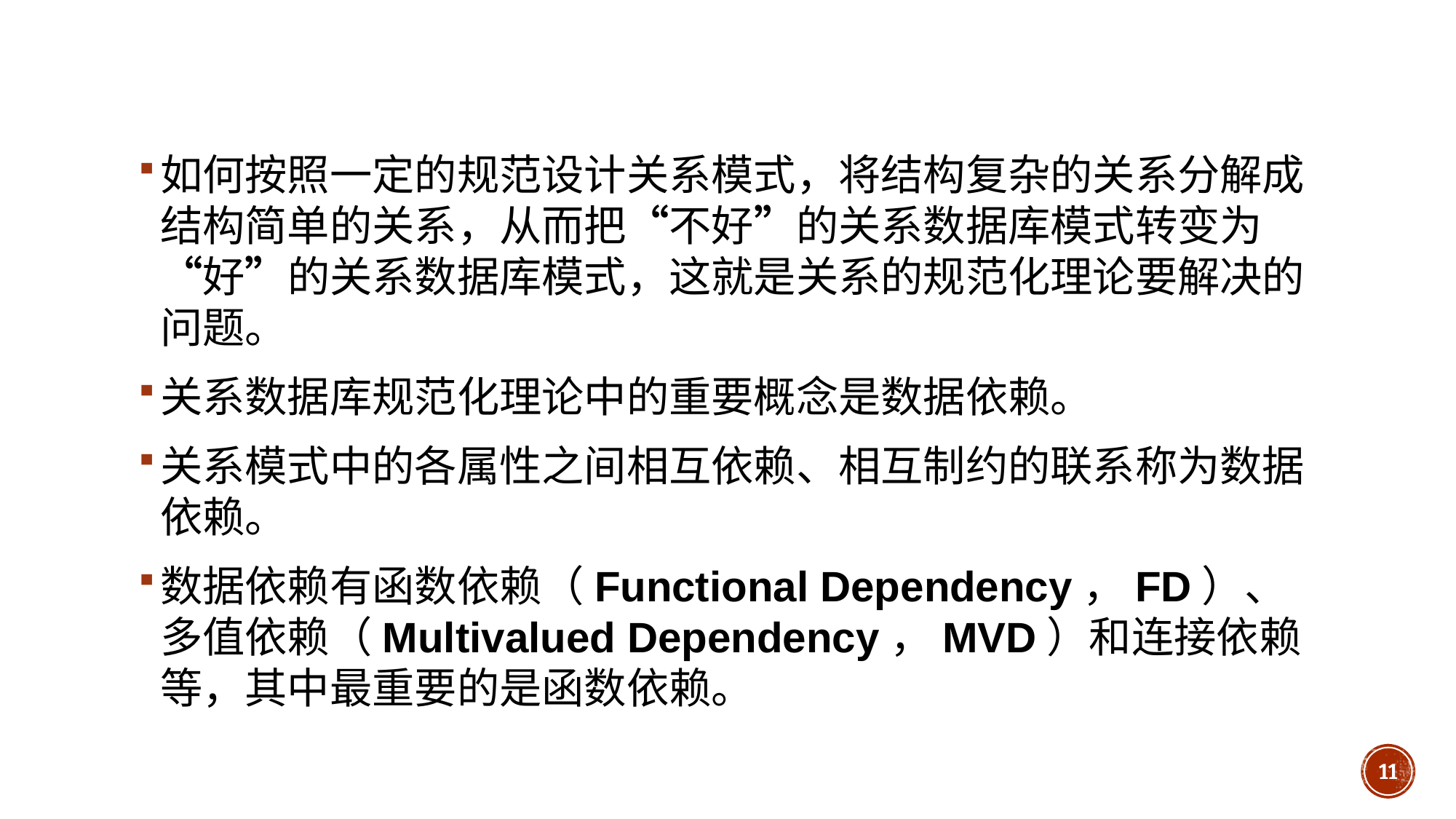

#
如何按照一定的规范设计关系模式，将结构复杂的关系分解成结构简单的关系，从而把“不好”的关系数据库模式转变为“好”的关系数据库模式，这就是关系的规范化理论要解决的问题。
关系数据库规范化理论中的重要概念是数据依赖。
关系模式中的各属性之间相互依赖、相互制约的联系称为数据依赖。
数据依赖有函数依赖（Functional Dependency，FD）、多值依赖（Multivalued Dependency，MVD）和连接依赖等，其中最重要的是函数依赖。

11